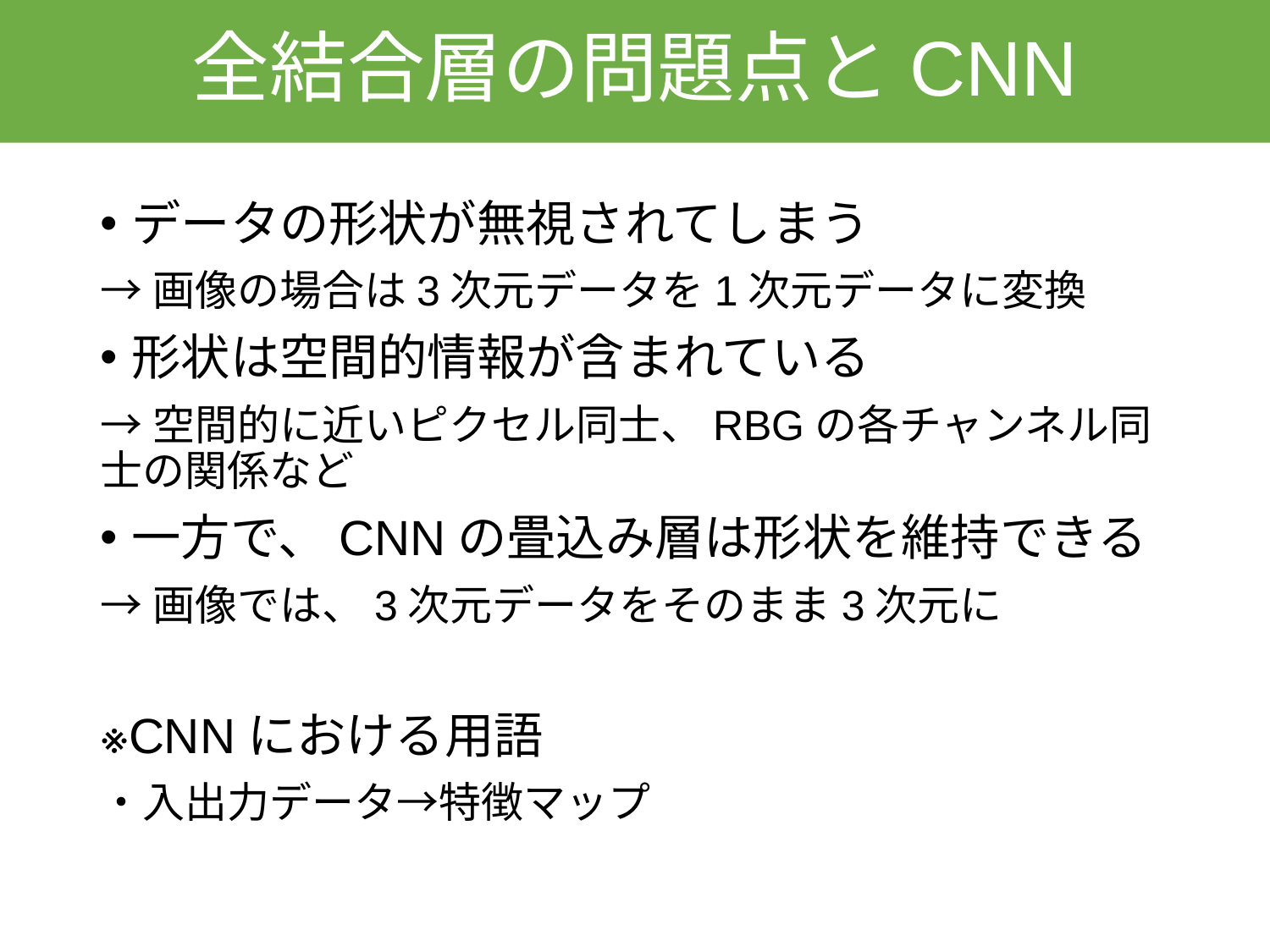

# 全結合層の問題点とCNN
6
データの形状が無視されてしまう
→画像の場合は3次元データを1次元データに変換
形状は空間的情報が含まれている
→空間的に近いピクセル同士、RBGの各チャンネル同士の関係など
一方で、CNNの畳込み層は形状を維持できる
→画像では、3次元データをそのまま3次元に

※CNNにおける用語
・入出力データ→特徴マップ